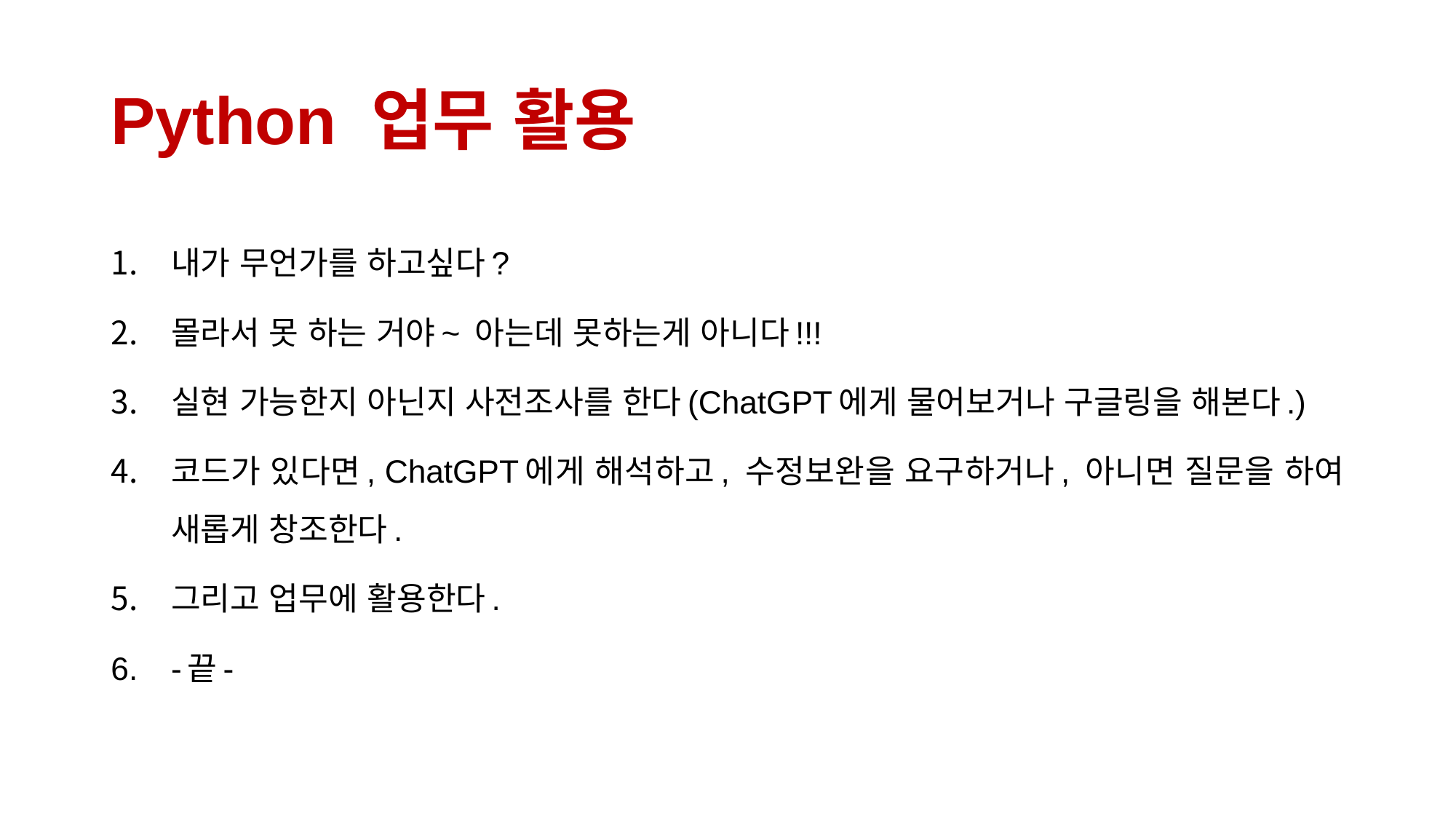

# Python 업무 활용
내가 무언가를 하고싶다?
몰라서 못 하는 거야~ 아는데 못하는게 아니다!!!
실현 가능한지 아닌지 사전조사를 한다(ChatGPT에게 물어보거나 구글링을 해본다.)
코드가 있다면, ChatGPT에게 해석하고, 수정보완을 요구하거나, 아니면 질문을 하여 새롭게 창조한다.
그리고 업무에 활용한다.
-끝-